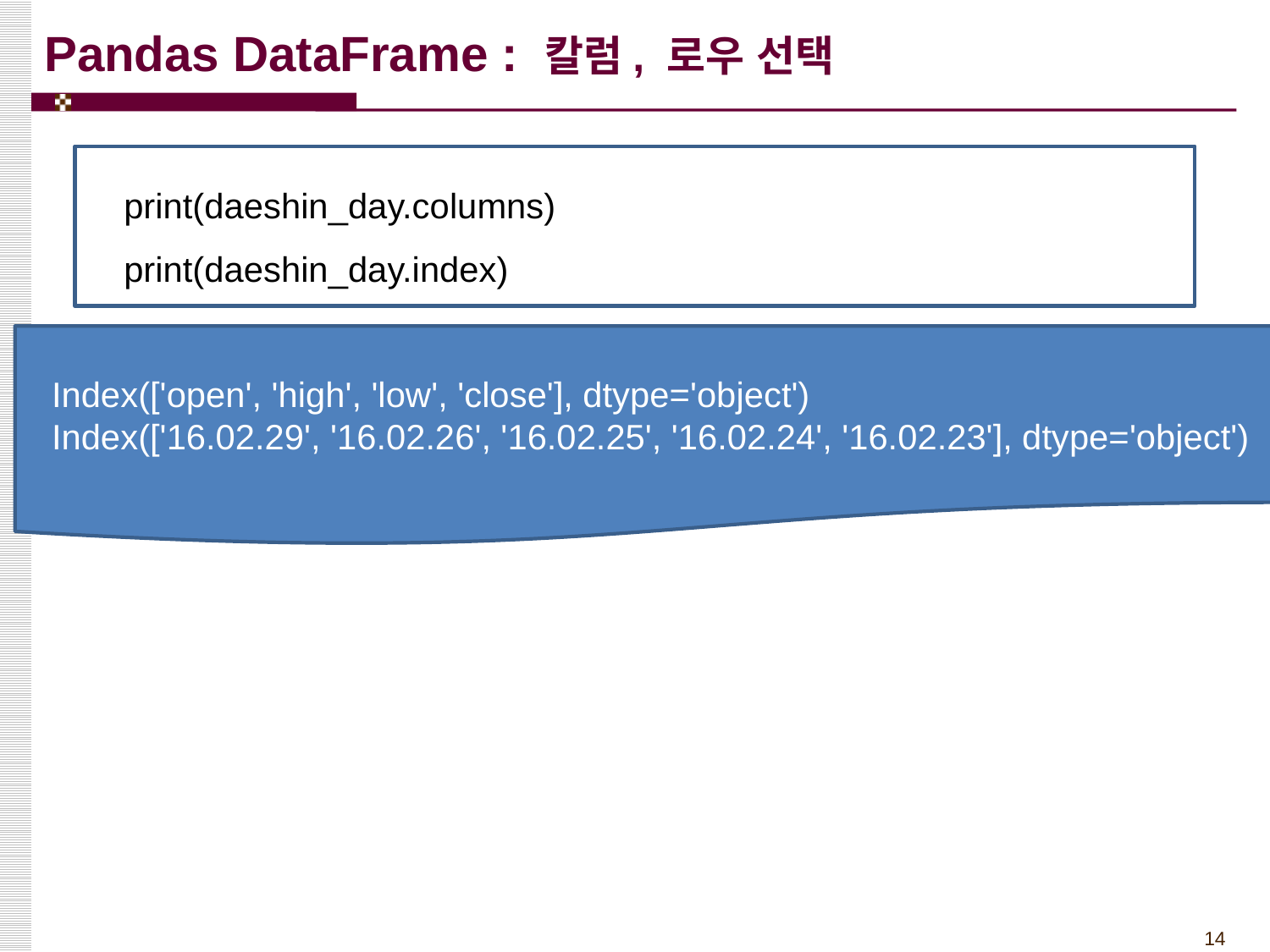

# Pandas DataFrame : 칼럼, 로우 선택
print(daeshin_day.columns)
print(daeshin_day.index)
Index(['open', 'high', 'low', 'close'], dtype='object')
Index(['16.02.29', '16.02.26', '16.02.25', '16.02.24', '16.02.23'], dtype='object')